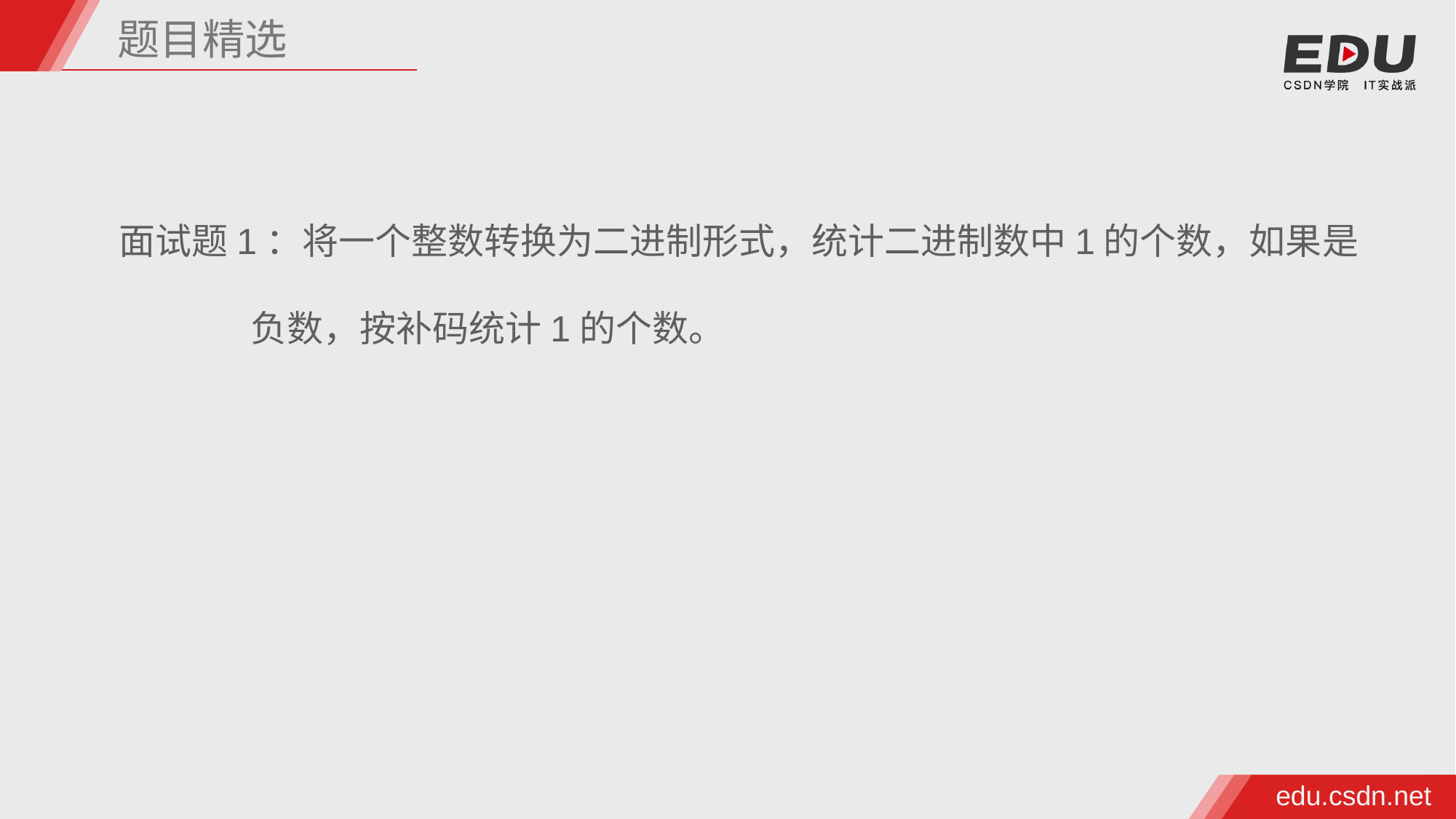

题目精选
面试题1：将一个整数转换为二进制形式，统计二进制数中1的个数，如果是
               负数，按补码统计1的个数。

edu.csdn.net